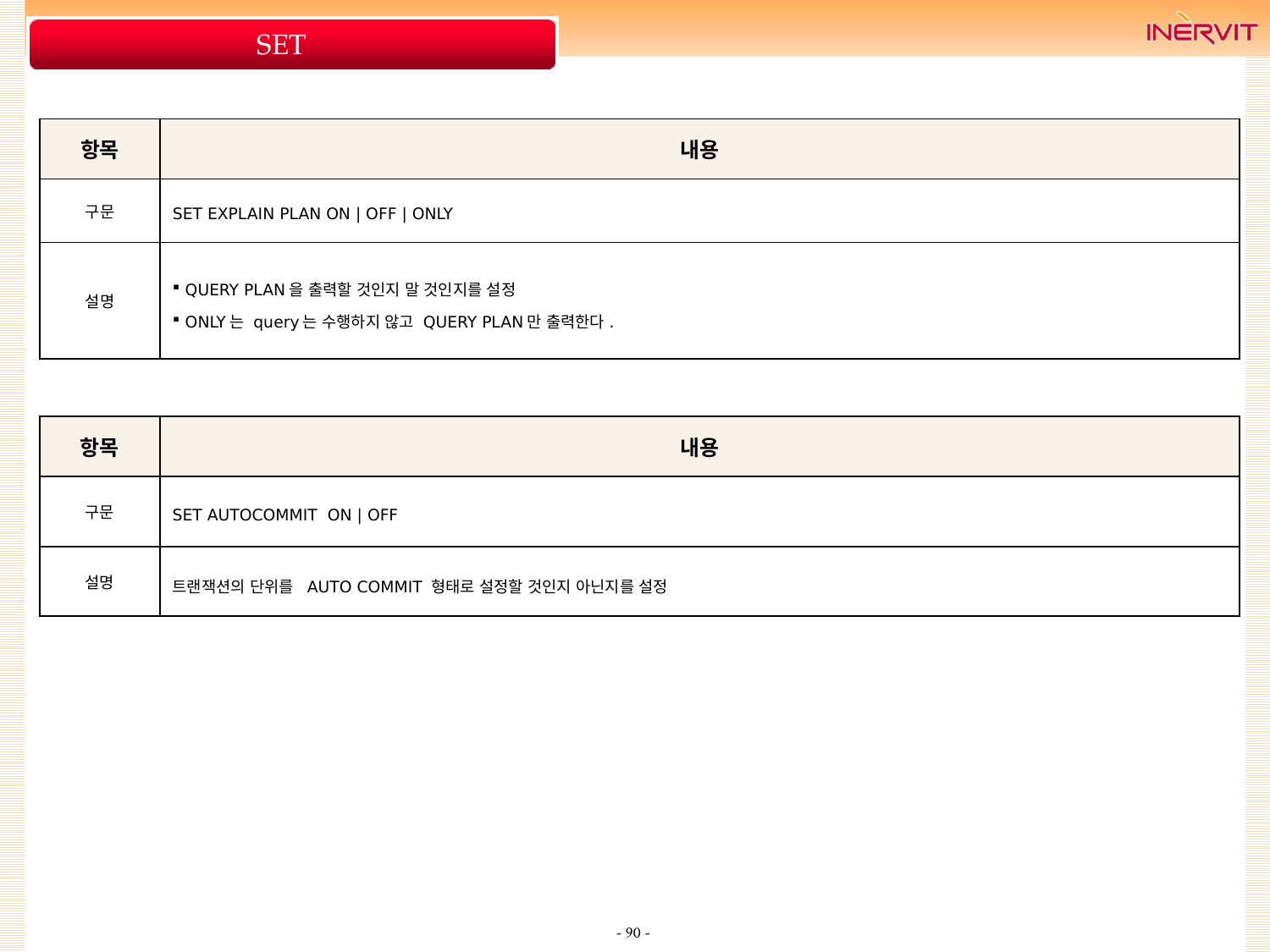

# SET
| 항목 | 내용 |
| --- | --- |
| 구문 | SET EXPLAIN PLAN ON | OFF | ONLY |
| 설명 | QUERY PLAN을 출력할 것인지 말 것인지를 설정 ONLY는 query는 수행하지 않고 QUERY PLAN만 출력한다. |
| 항목 | 내용 |
| --- | --- |
| 구문 | SET AUTOCOMMIT ON | OFF |
| 설명 | 트랜잭션의 단위를 AUTO COMMIT 형태로 설정할 것인지 아닌지를 설정 |
- 90 -